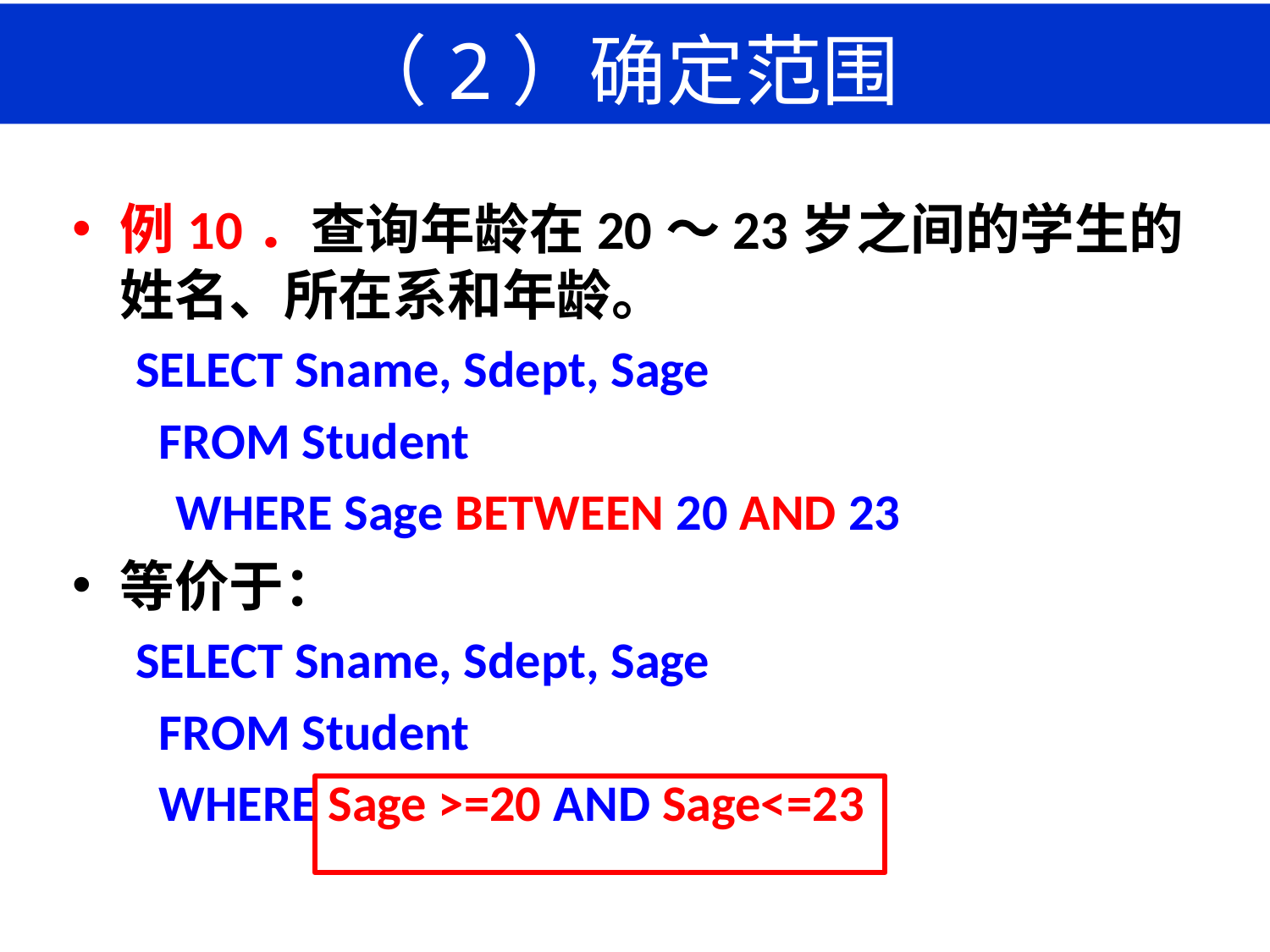

# （2）确定范围
例10．查询年龄在20～23岁之间的学生的姓名、所在系和年龄。
SELECT Sname, Sdept, Sage
  FROM Student
	WHERE Sage BETWEEN 20 AND 23
等价于：
SELECT Sname, Sdept, Sage
  FROM Student
  WHERE Sage >=20 AND Sage<=23